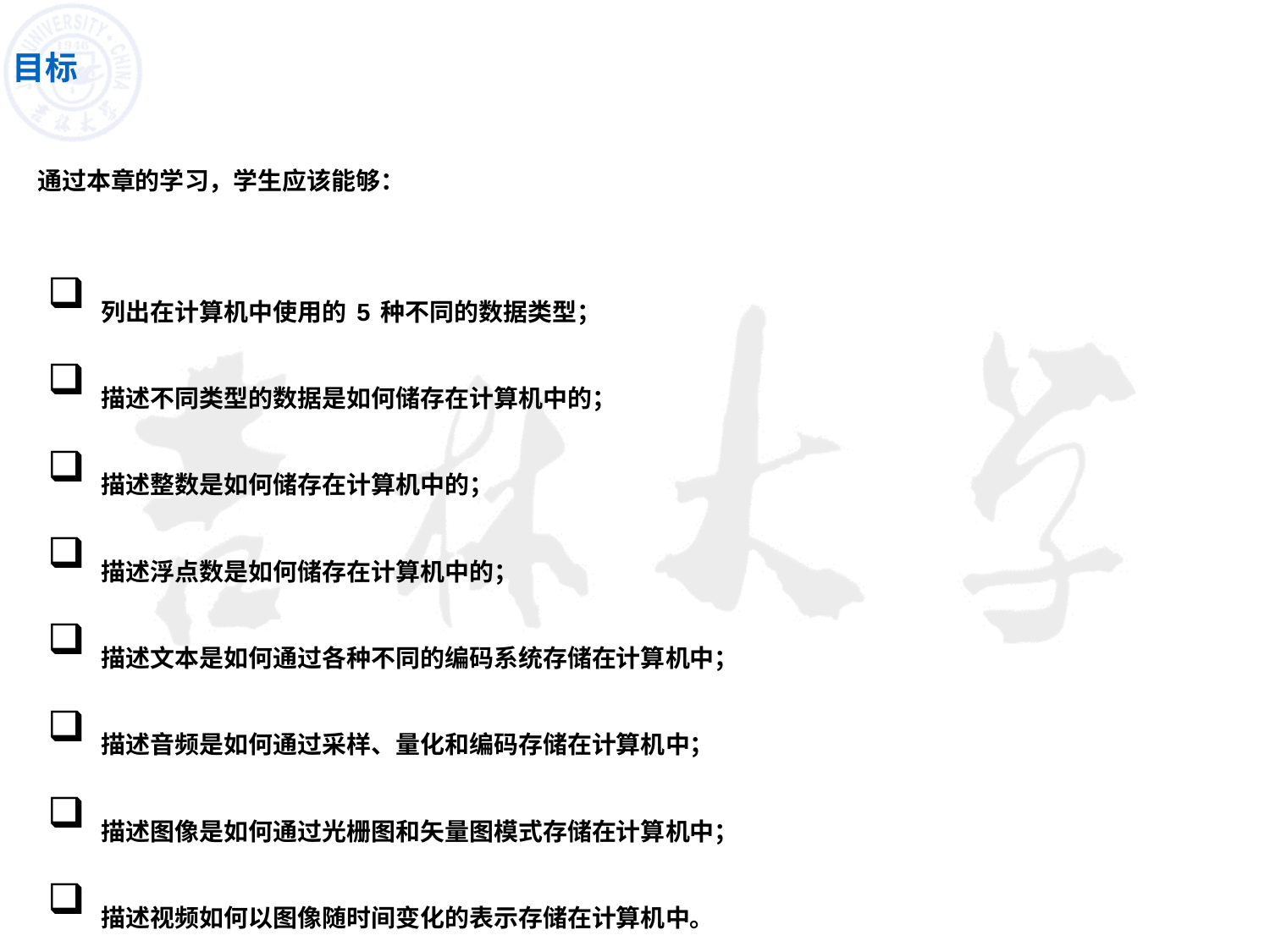

目标
通过本章的学习，学生应该能够：
 列出在计算机中使用的5种不同的数据类型；
 描述不同类型的数据是如何储存在计算机中的；
 描述整数是如何储存在计算机中的；
 描述浮点数是如何储存在计算机中的；
 描述文本是如何通过各种不同的编码系统存储在计算机中；
 描述音频是如何通过采样、量化和编码存储在计算机中；
 描述图像是如何通过光栅图和矢量图模式存储在计算机中；
 描述视频如何以图像随时间变化的表示存储在计算机中。